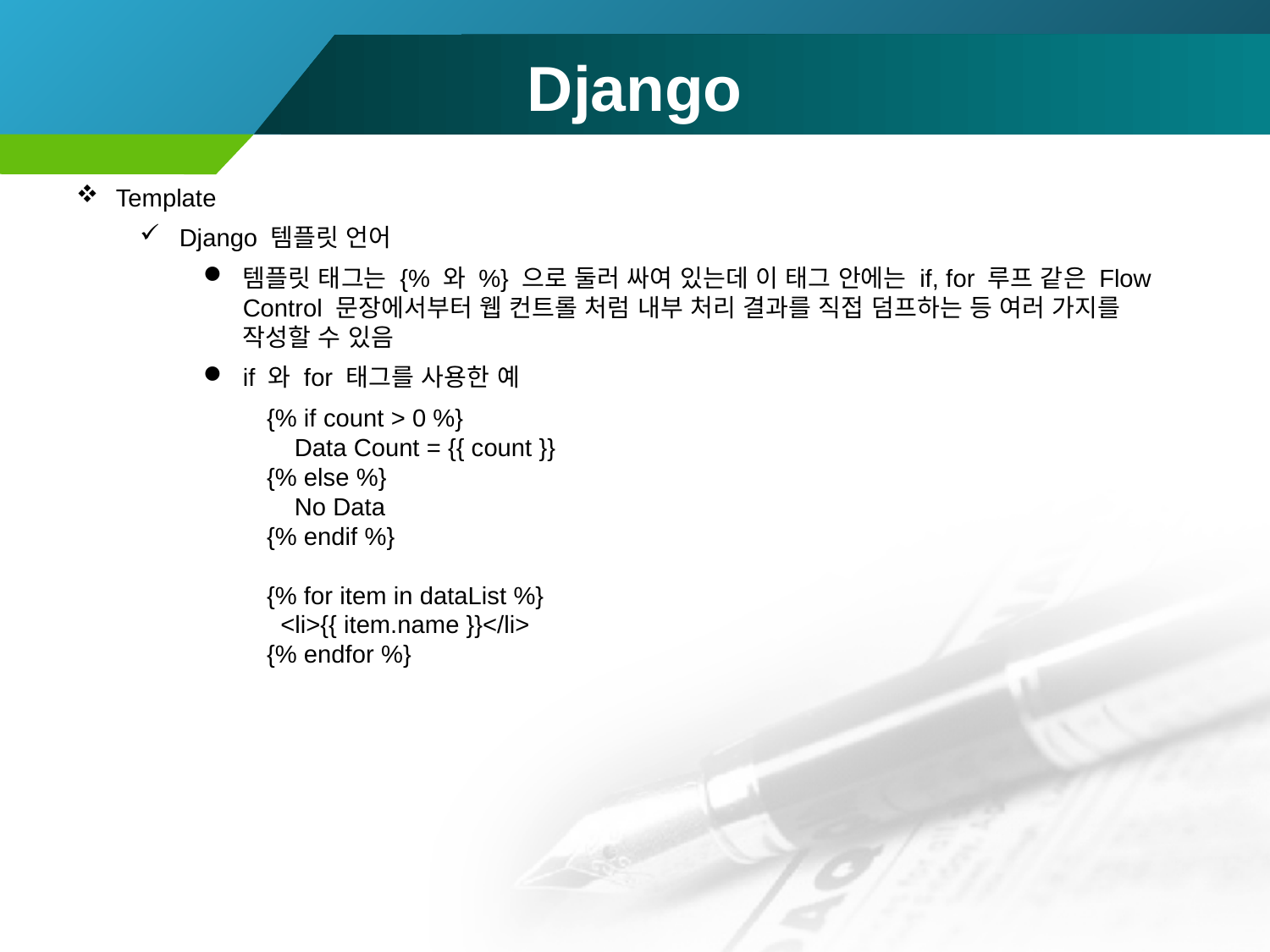

# Django
Template
Django 템플릿 언어
템플릿 태그는 {% 와 %} 으로 둘러 싸여 있는데 이 태그 안에는 if, for 루프 같은 Flow Control 문장에서부터 웹 컨트롤 처럼 내부 처리 결과를 직접 덤프하는 등 여러 가지를 작성할 수 있음
if 와 for 태그를 사용한 예
{% if count > 0 %}
    Data Count = {{ count }}
{% else %}
    No Data
{% endif %}

{% for item in dataList %}
  <li>{{ item.name }}</li>
{% endfor %}